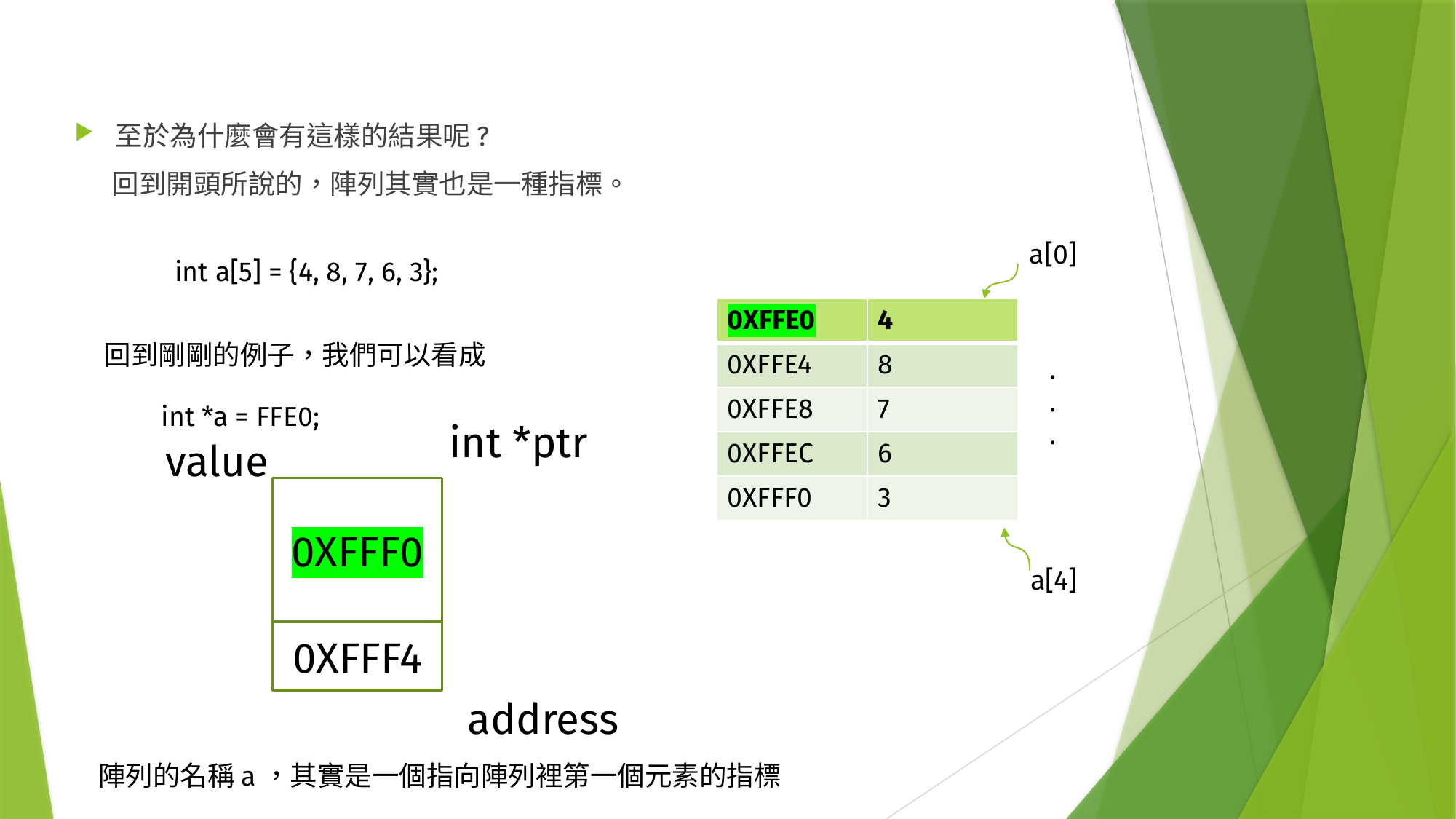

至於為什麼會有這樣的結果呢?
     回到開頭所說的，陣列其實也是一種指標。
a[0]
int a[5] = {4, 8, 7, 6, 3};
| 0XFFE0 | 4 |
| --- | --- |
| 0XFFE4 | 8 |
| 0XFFE8 | 7 |
| 0XFFEC | 6 |
| 0XFFF0 | 3 |
回到剛剛的例子，我們可以看成
.
.
.
int *a = FFE0;
int *ptr
value
0XFFF0
0XFFF4
address
a[4]
陣列的名稱a，其實是一個指向陣列裡第一個元素的指標